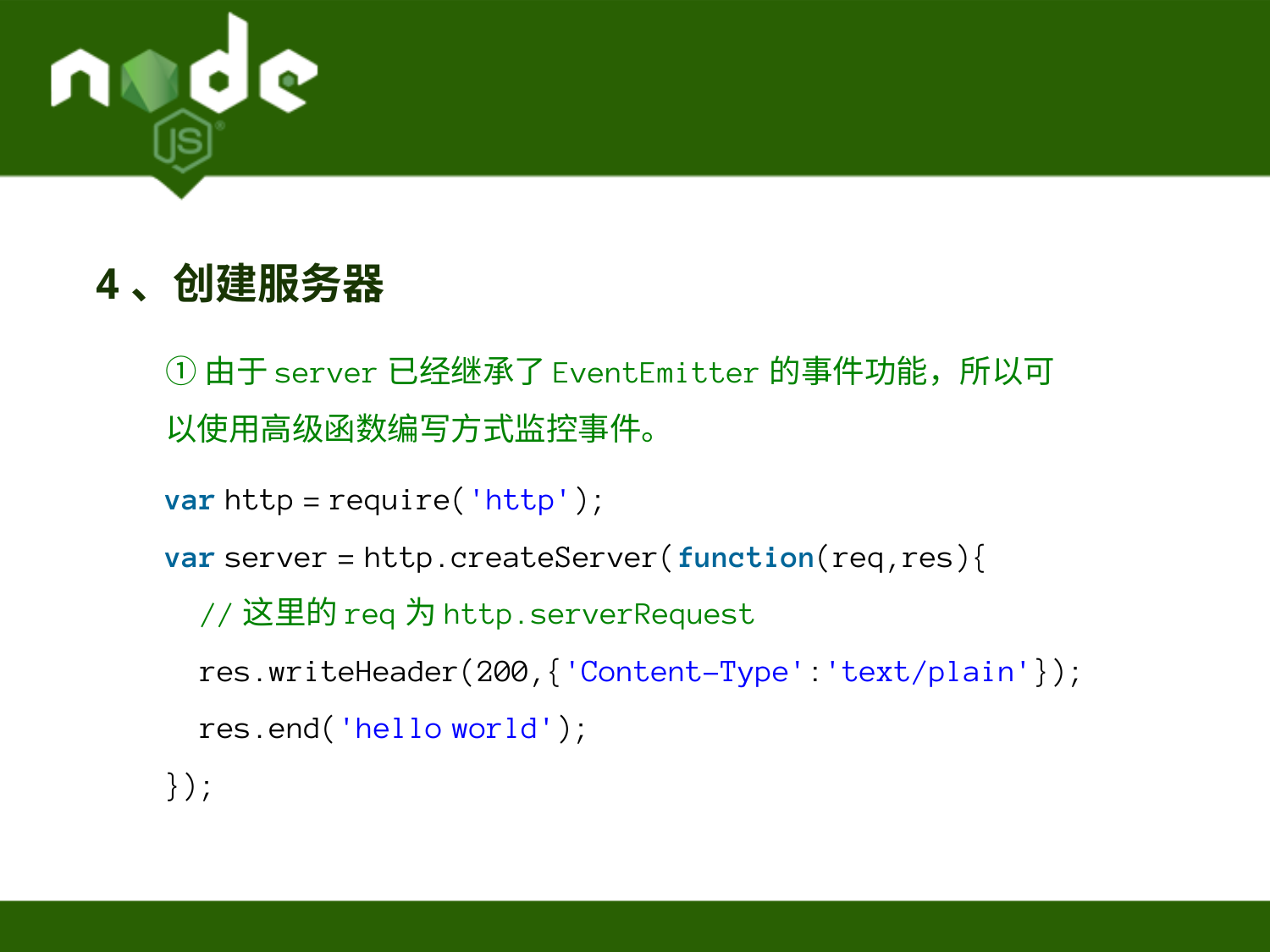

4、创建服务器
①由于server已经继承了EventEmitter的事件功能，所以可以使用高级函数编写方式监控事件。
var http = require('http');
var server = http.createServer(function(req,res){
    //这里的req为http.serverRequest
    res.writeHeader(200,{'Content-Type':'text/plain'});
    res.end('hello world');
});